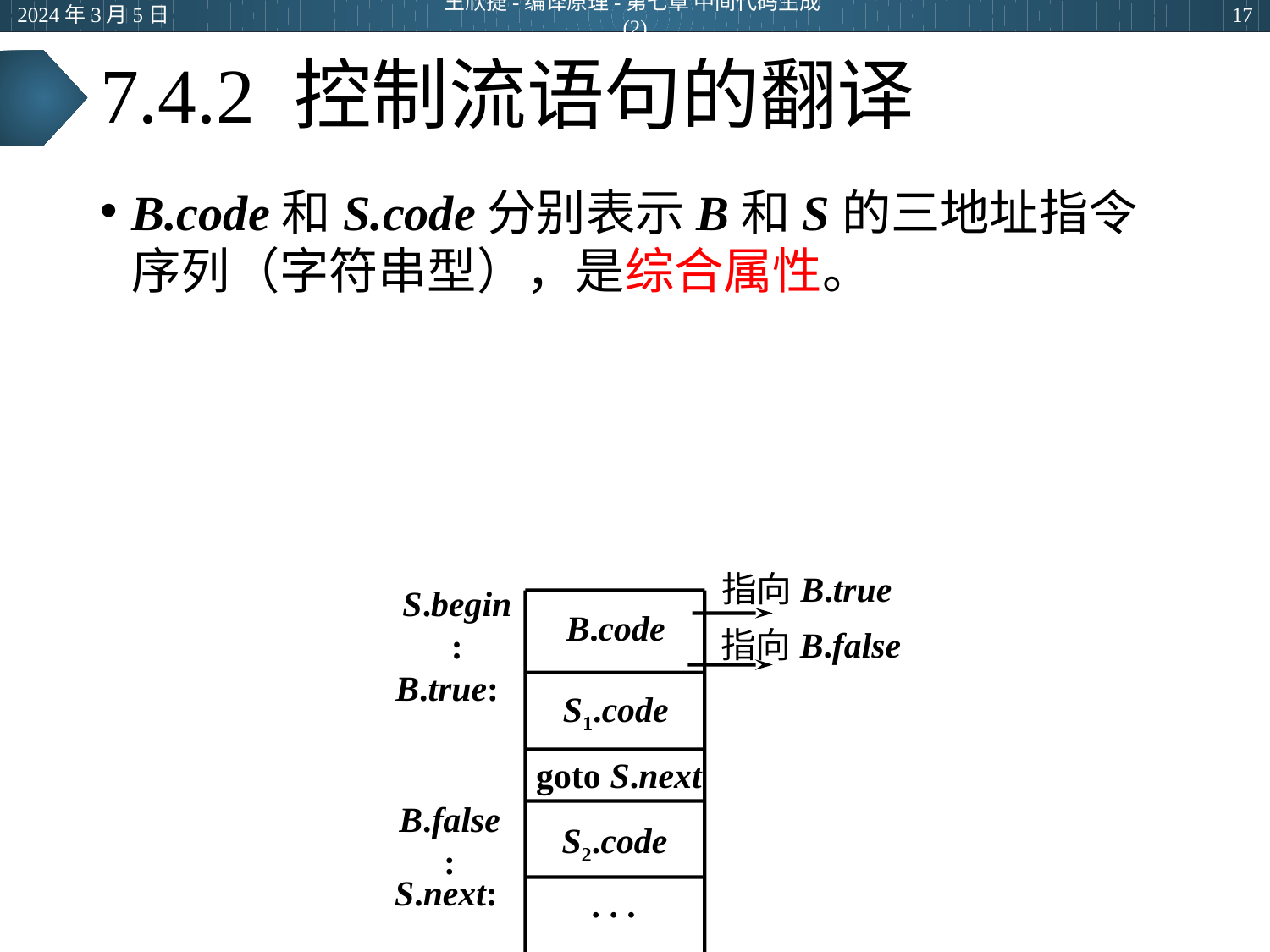

2024年3月5日
王欣捷-编译原理-第七章 中间代码生成(2)
17
# 7.4.2 控制流语句的翻译
B.code和S.code分别表示B和S的三地址指令序列（字符串型），是综合属性。
指向B.true
S.begin:

B.code

指向B.false
B.true:

S1.code
 goto S.next

B.false:

S2.code
S.next:
. . .